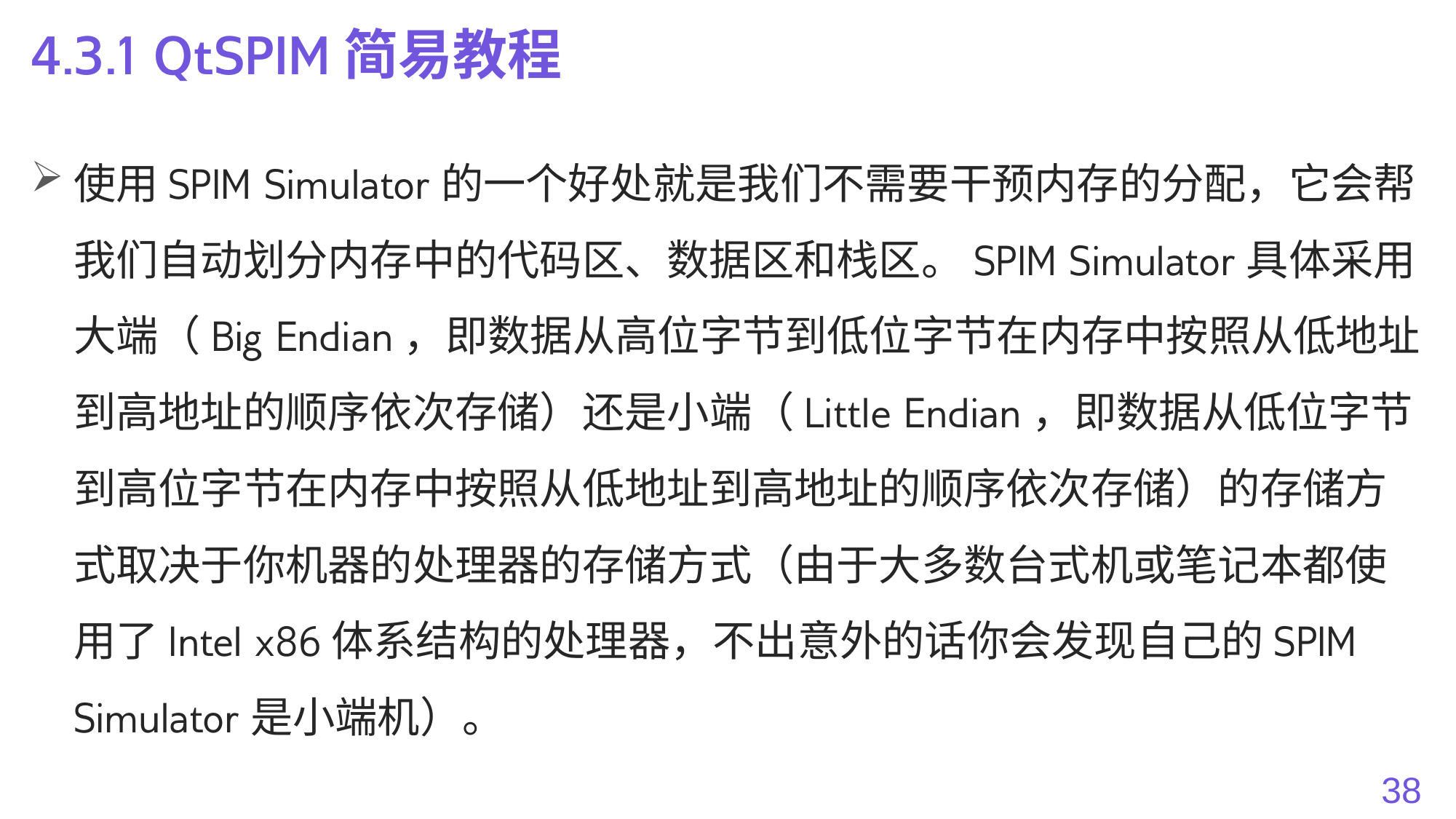

# 4.3.1 QtSPIM简易教程
使用SPIM Simulator的一个好处就是我们不需要干预内存的分配，它会帮我们自动划分内存中的代码区、数据区和栈区。SPIM Simulator具体采用大端（Big Endian，即数据从高位字节到低位字节在内存中按照从低地址到高地址的顺序依次存储）还是小端（Little Endian，即数据从低位字节到高位字节在内存中按照从低地址到高地址的顺序依次存储）的存储方式取决于你机器的处理器的存储方式（由于大多数台式机或笔记本都使用了Intel x86体系结构的处理器，不出意外的话你会发现自己的SPIM Simulator是小端机）。
38